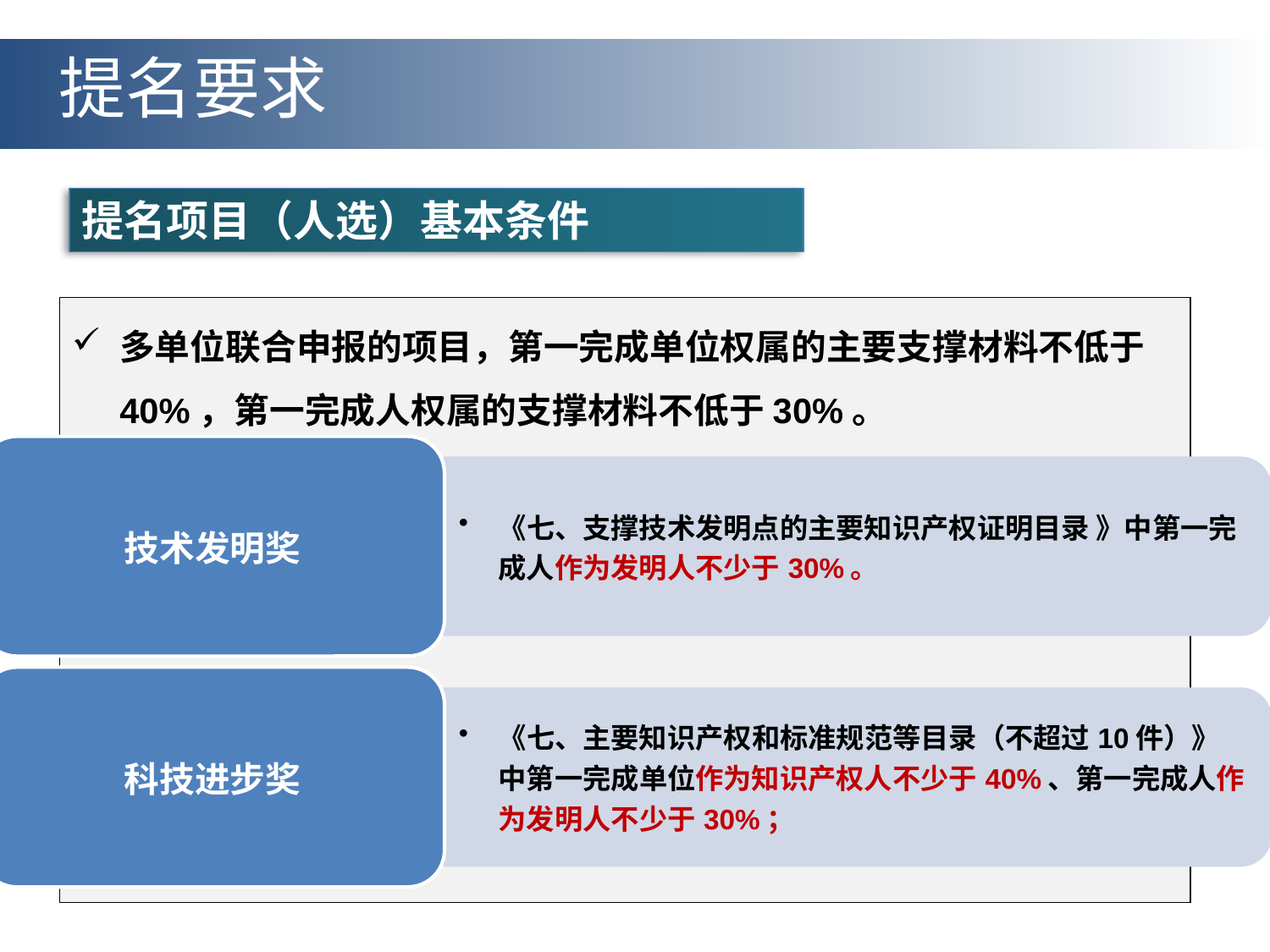

提名要求
提名项目（人选）基本条件
多单位联合申报的项目，第一完成单位权属的主要支撑材料不低于40%，第一完成人权属的支撑材料不低于30%。

技术发明奖
《七、支撑技术发明点的主要知识产权证明目录 》中第一完成人作为发明人不少于30%。
科技进步奖
《七、主要知识产权和标准规范等目录（不超过10件）》中第一完成单位作为知识产权人不少于40%、第一完成人作为发明人不少于30%；